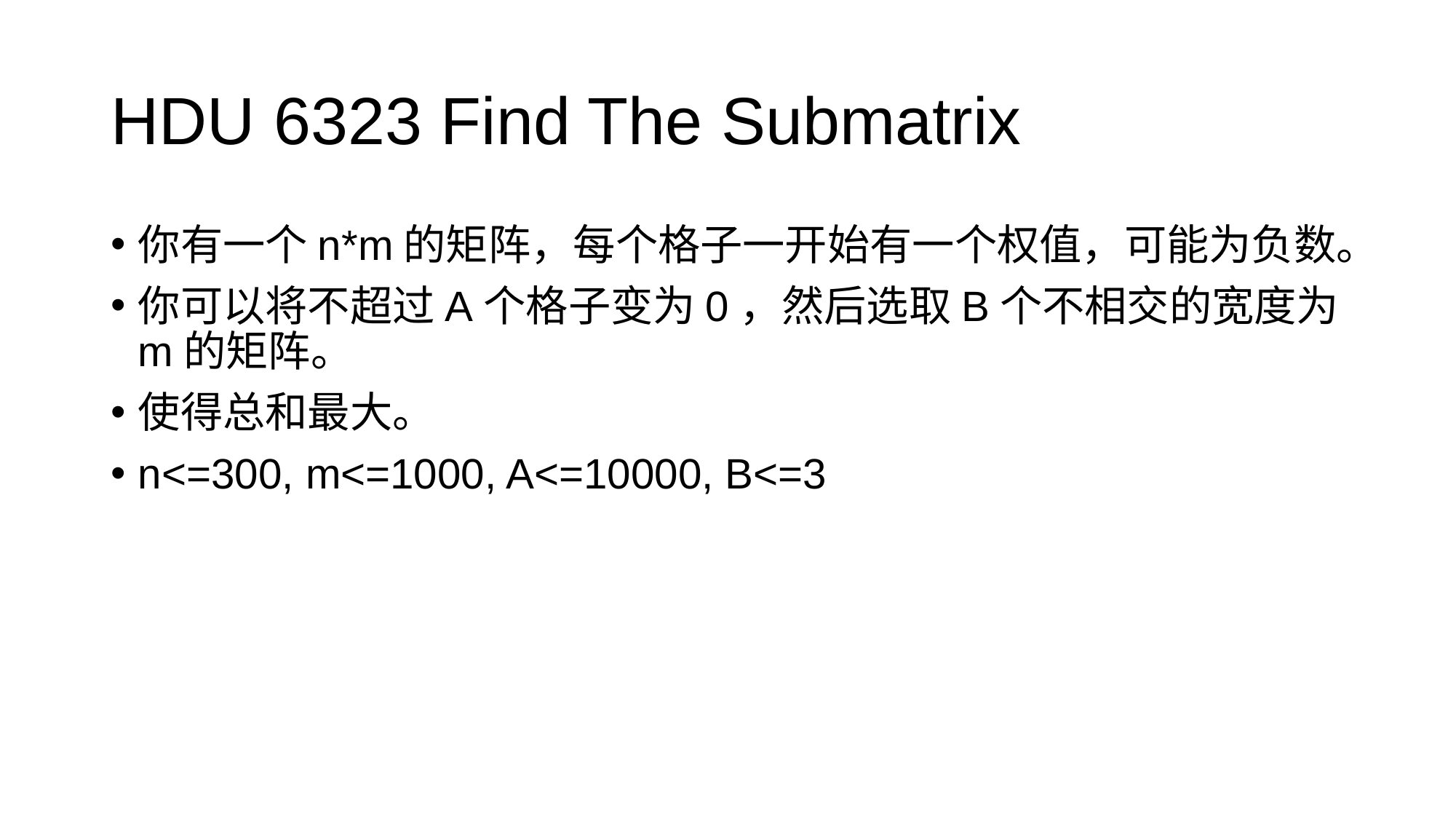

# HDU 6323 Find The Submatrix
你有一个n*m的矩阵，每个格子一开始有一个权值，可能为负数。
你可以将不超过A个格子变为0，然后选取B个不相交的宽度为m的矩阵。
使得总和最大。
n<=300, m<=1000, A<=10000, B<=3